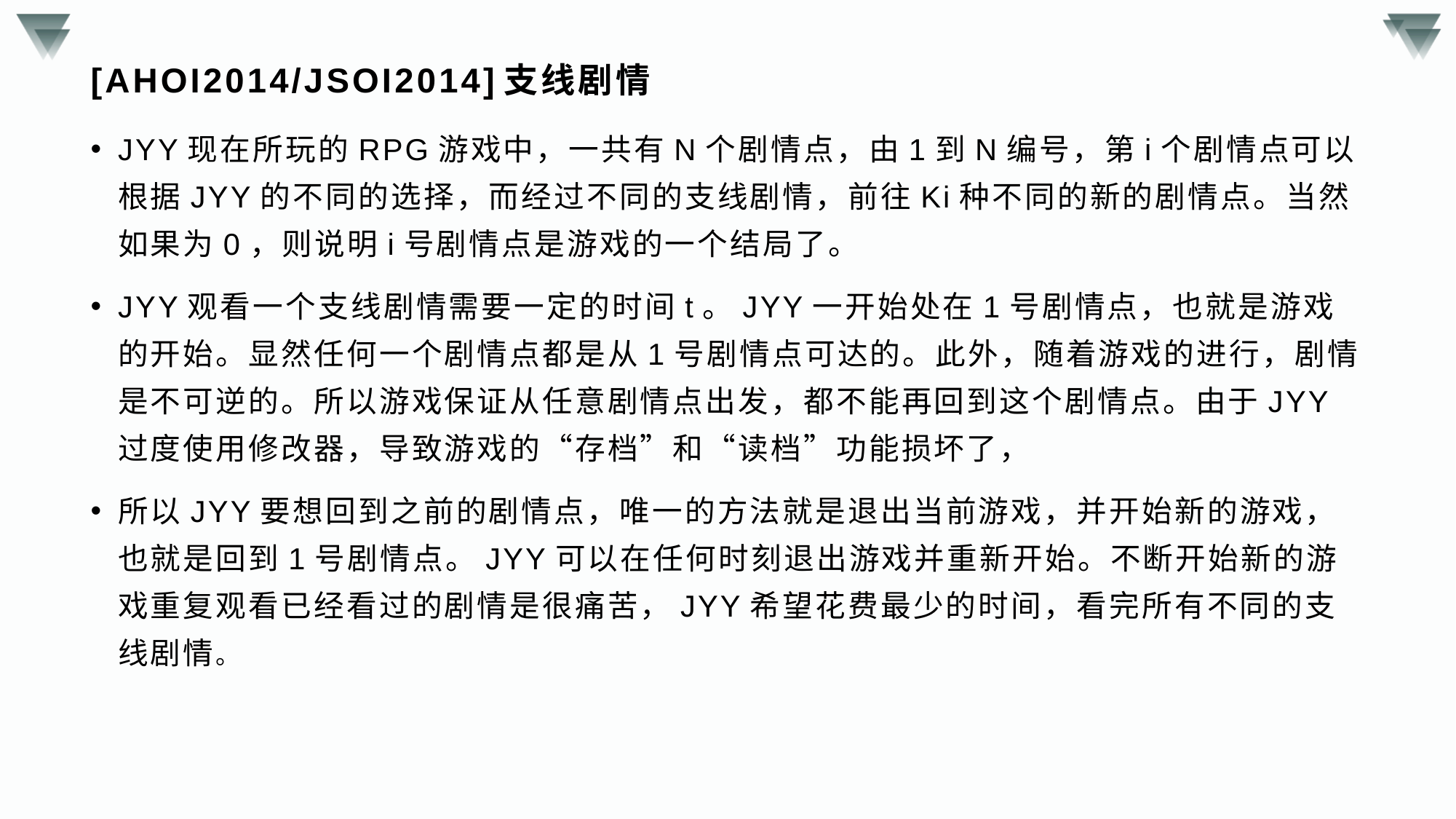

# [AHOI2014/JSOI2014]支线剧情
JYY现在所玩的RPG游戏中，一共有N个剧情点，由1到N编号，第i个剧情点可以根据JYY的不同的选择，而经过不同的支线剧情，前往Ki种不同的新的剧情点。当然如果为0，则说明i号剧情点是游戏的一个结局了。
JYY观看一个支线剧情需要一定的时间t。JYY一开始处在1号剧情点，也就是游戏的开始。显然任何一个剧情点都是从1号剧情点可达的。此外，随着游戏的进行，剧情是不可逆的。所以游戏保证从任意剧情点出发，都不能再回到这个剧情点。由于JYY过度使用修改器，导致游戏的“存档”和“读档”功能损坏了，
所以JYY要想回到之前的剧情点，唯一的方法就是退出当前游戏，并开始新的游戏，也就是回到1号剧情点。JYY可以在任何时刻退出游戏并重新开始。不断开始新的游戏重复观看已经看过的剧情是很痛苦，JYY希望花费最少的时间，看完所有不同的支线剧情。